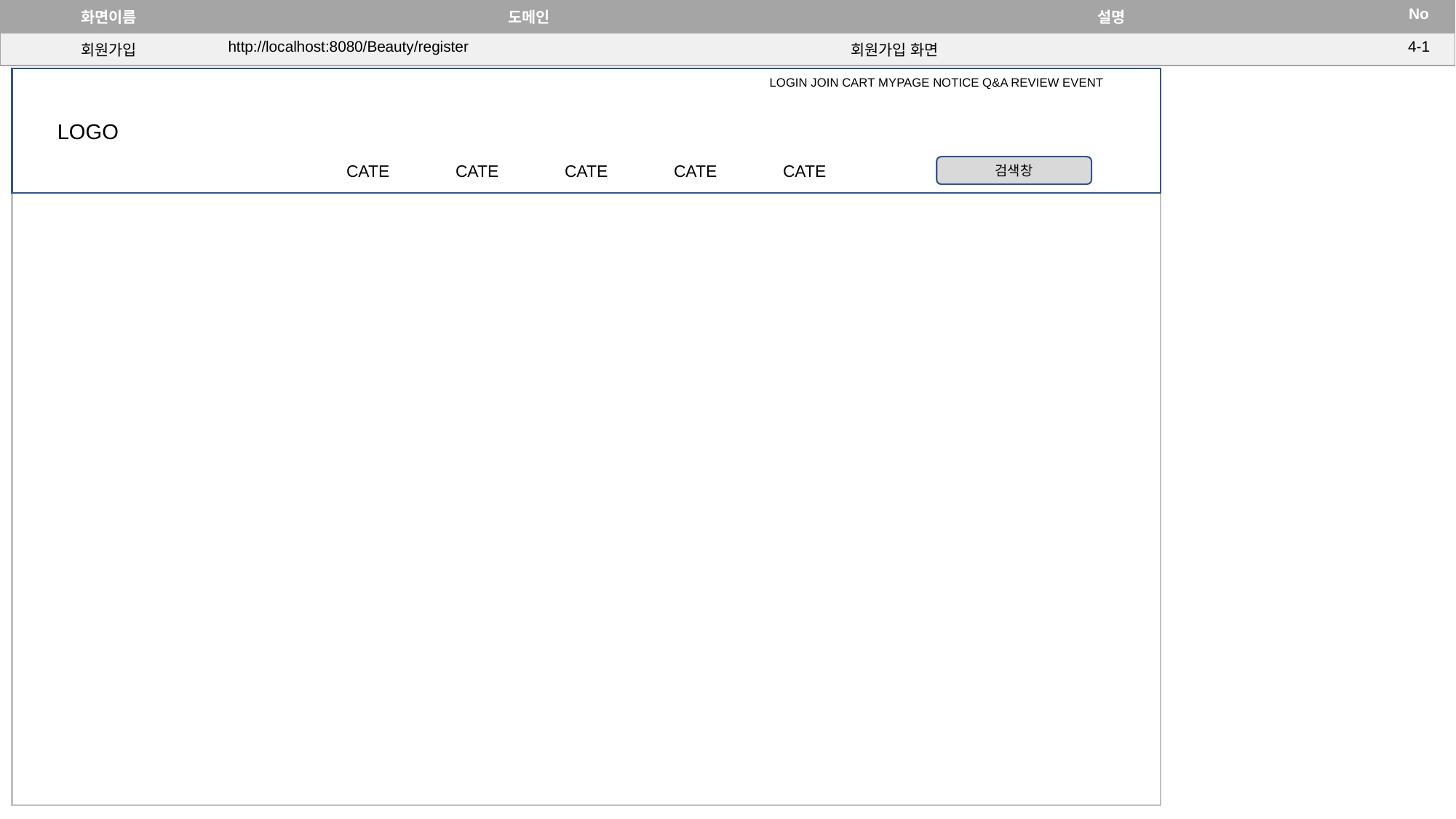

| 화면이름 | 도메인 | 설명 | No |
| --- | --- | --- | --- |
| 회원가입 | http://localhost:8080/Beauty/register | 회원가입 화면 | 4-1 |

LOGIN JOIN CART MYPAGE NOTICE Q&A REVIEW EVENT
LOGO
CATE	CATE	CATE	CATE	CATE
검색창